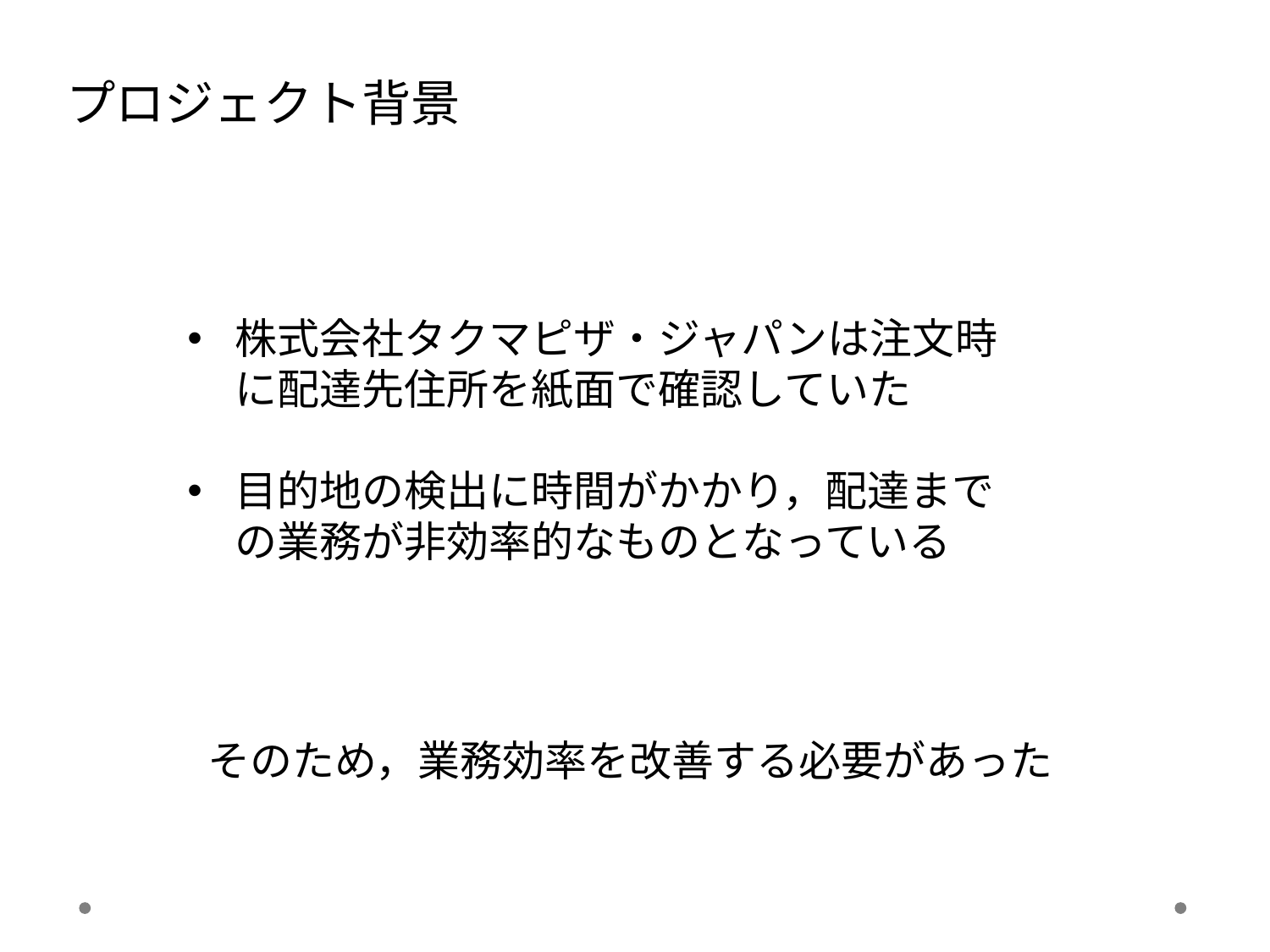

プロジェクト背景
株式会社タクマピザ・ジャパンは注文時に配達先住所を紙面で確認していた

目的地の検出に時間がかかり，配達までの業務が非効率的なものとなっている
そのため，業務効率を改善する必要があった